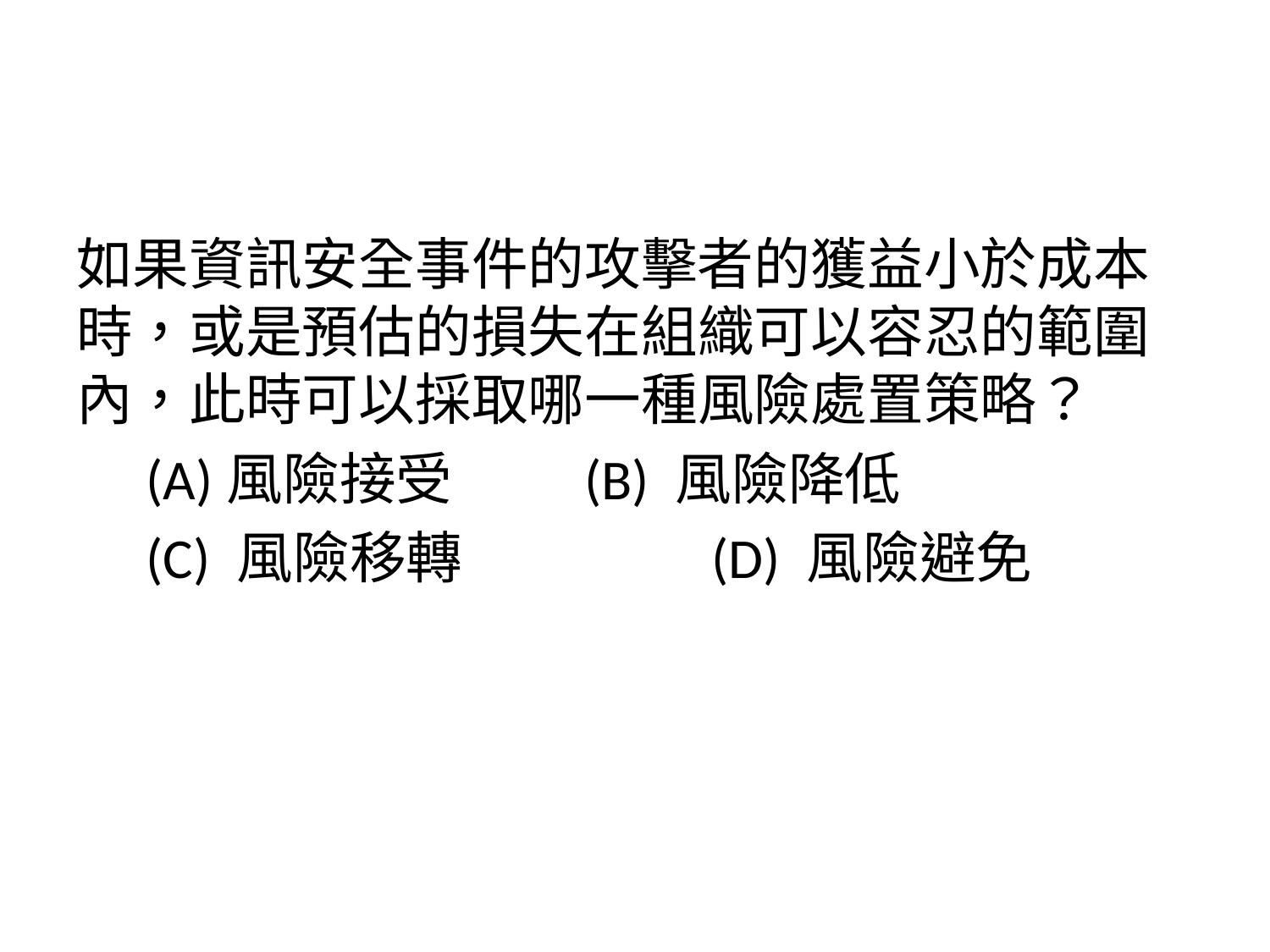

如果資訊安全事件的攻擊者的獲益小於成本時，或是預估的損失在組織可以容忍的範圍內，此時可以採取哪一種風險處置策略？
　(A)風險接受		(B) 風險降低
　(C) 風險移轉		(D) 風險避免